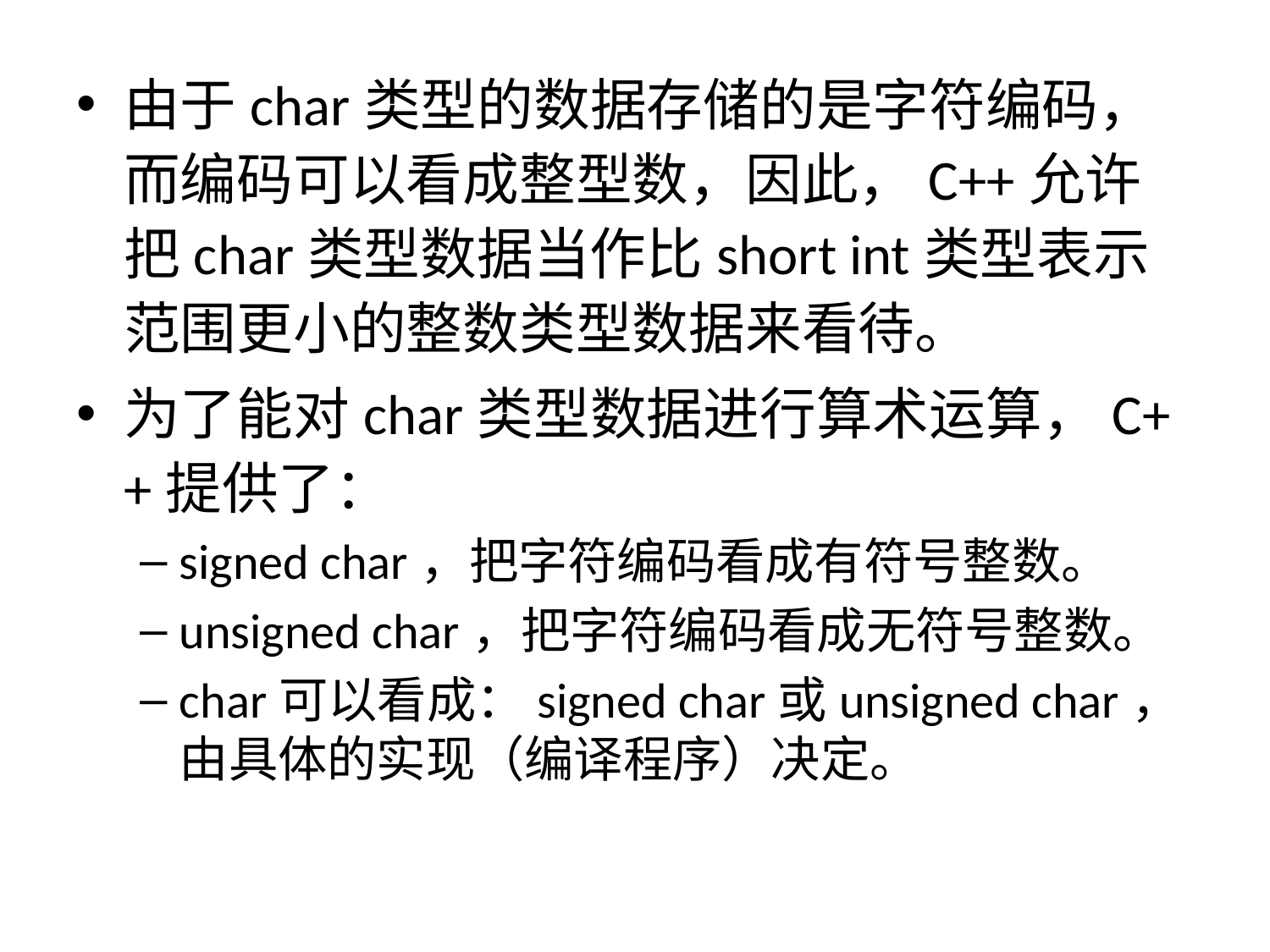

由于char类型的数据存储的是字符编码，而编码可以看成整型数，因此，C++允许把char类型数据当作比short int类型表示范围更小的整数类型数据来看待。
为了能对char类型数据进行算术运算，C++提供了：
signed char，把字符编码看成有符号整数。
unsigned char，把字符编码看成无符号整数。
char可以看成：signed char或unsigned char，由具体的实现（编译程序）决定。